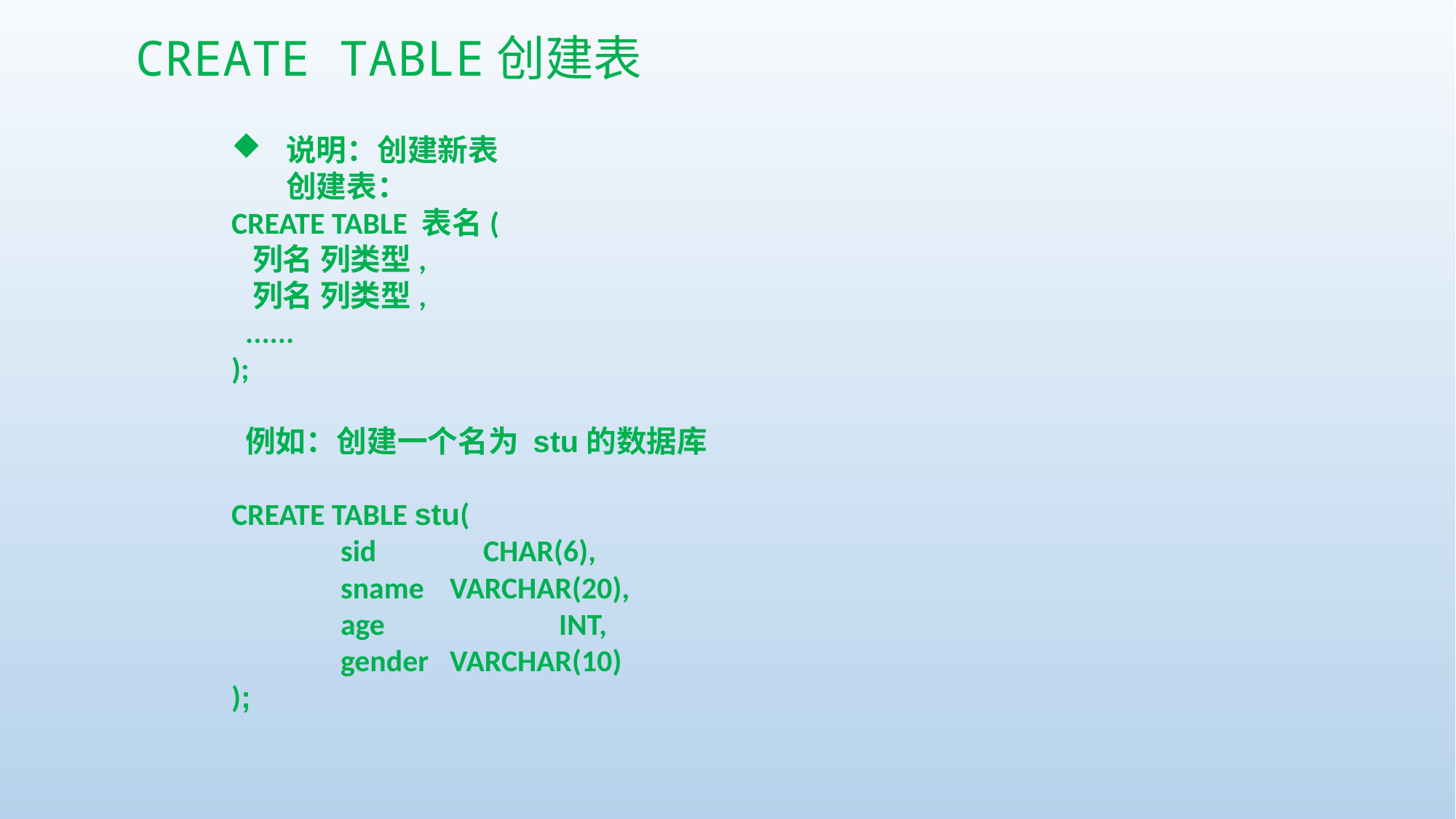

CREATE TABLE创建表
说明：创建新表
创建表：
CREATE TABLE 表名(
  列名 列类型,
  列名 列类型,
  ......
);

 例如：创建一个名为 stu的数据库

CREATE TABLE stu(
	sid	    CHAR(6),
	sname	VARCHAR(20),
	age		INT,
	gender	VARCHAR(10)
);